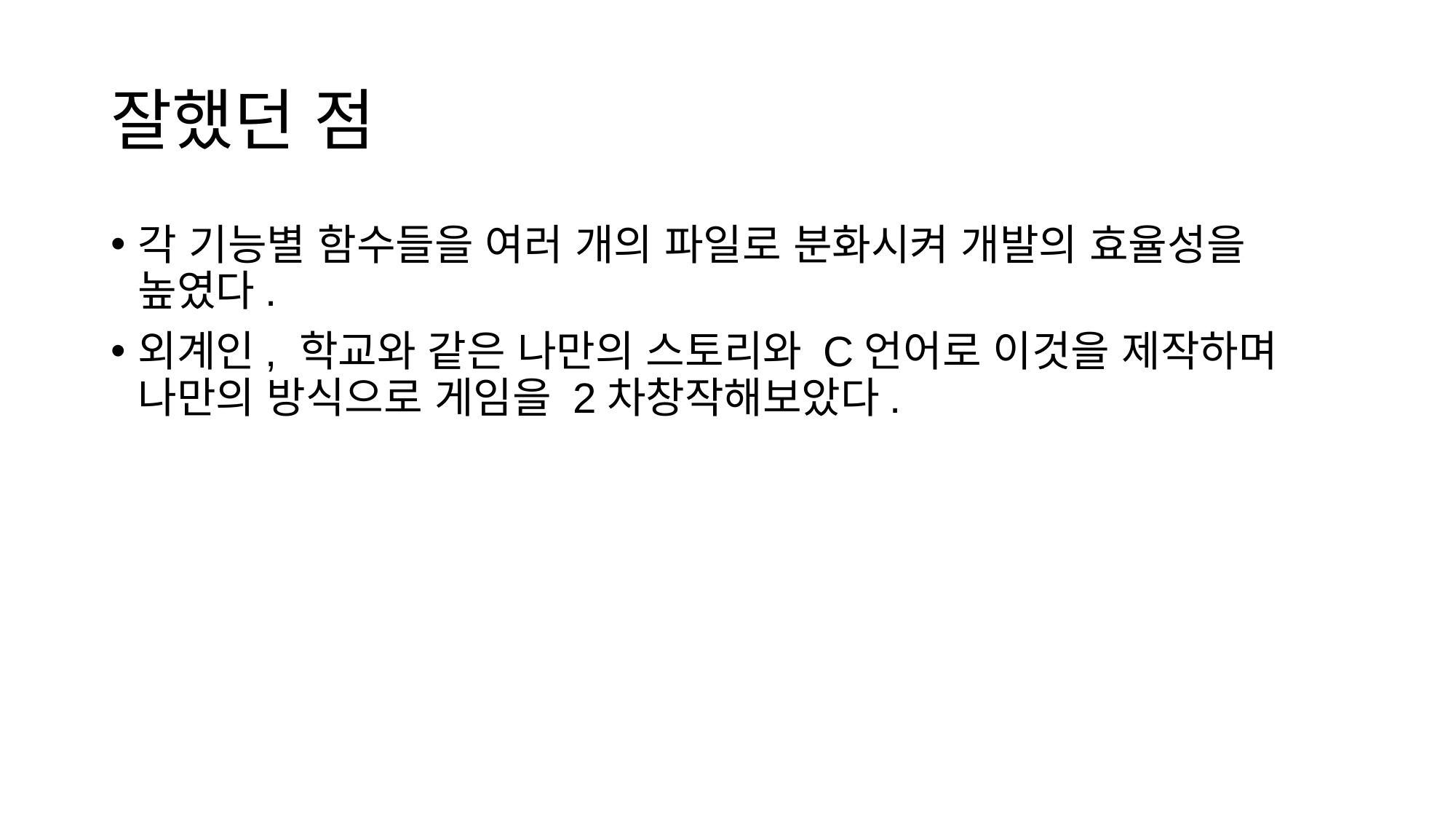

# 잘했던 점
각 기능별 함수들을 여러 개의 파일로 분화시켜 개발의 효율성을 높였다.
외계인, 학교와 같은 나만의 스토리와 C언어로 이것을 제작하며 나만의 방식으로 게임을 2차창작해보았다.